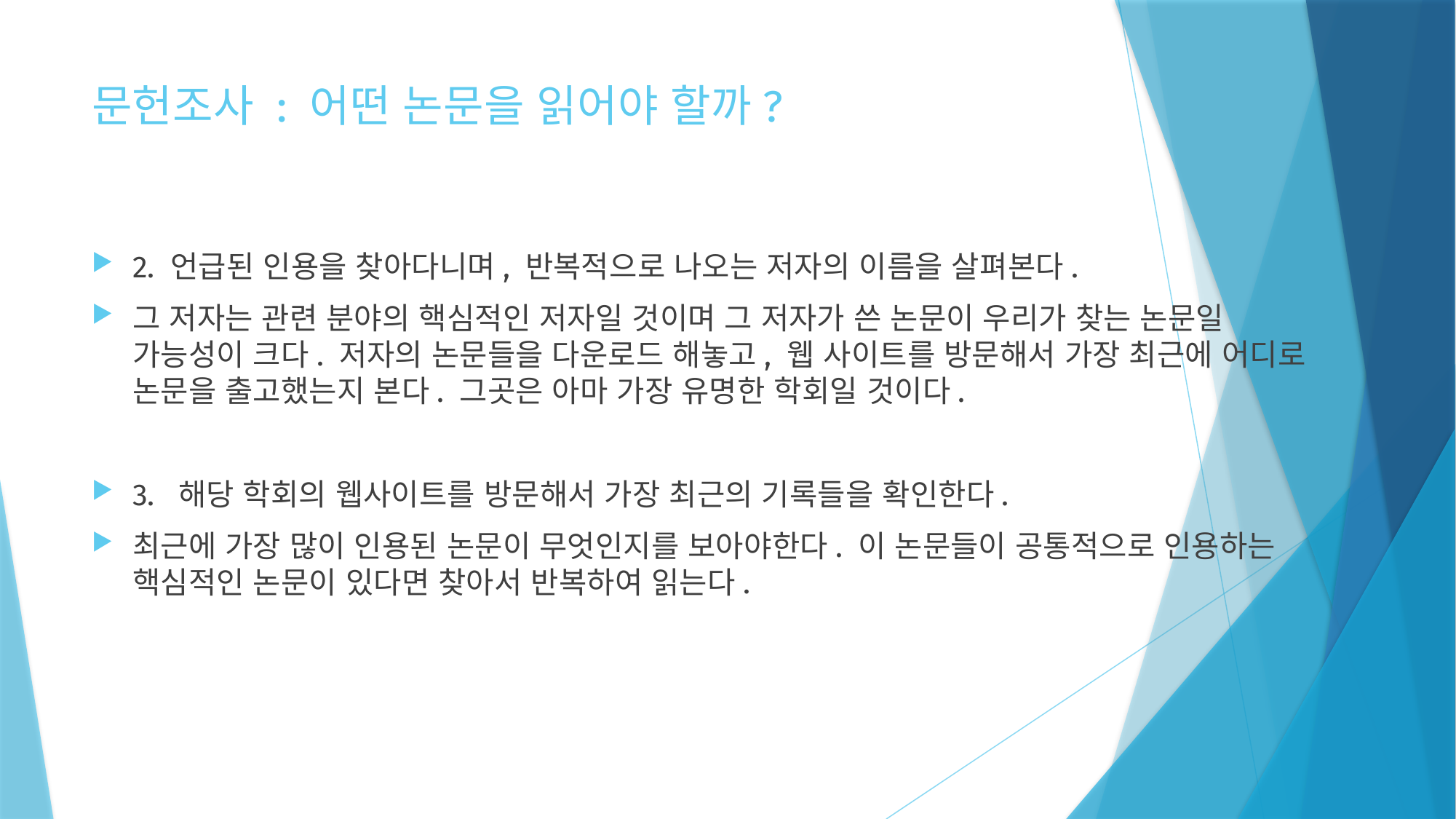

# 문헌조사 : 어떤 논문을 읽어야 할까?
2. 언급된 인용을 찾아다니며, 반복적으로 나오는 저자의 이름을 살펴본다.
그 저자는 관련 분야의 핵심적인 저자일 것이며 그 저자가 쓴 논문이 우리가 찾는 논문일 가능성이 크다. 저자의 논문들을 다운로드 해놓고, 웹 사이트를 방문해서 가장 최근에 어디로 논문을 출고했는지 본다. 그곳은 아마 가장 유명한 학회일 것이다.

3.  해당 학회의 웹사이트를 방문해서 가장 최근의 기록들을 확인한다.
최근에 가장 많이 인용된 논문이 무엇인지를 보아야한다. 이 논문들이 공통적으로 인용하는 핵심적인 논문이 있다면 찾아서 반복하여 읽는다.